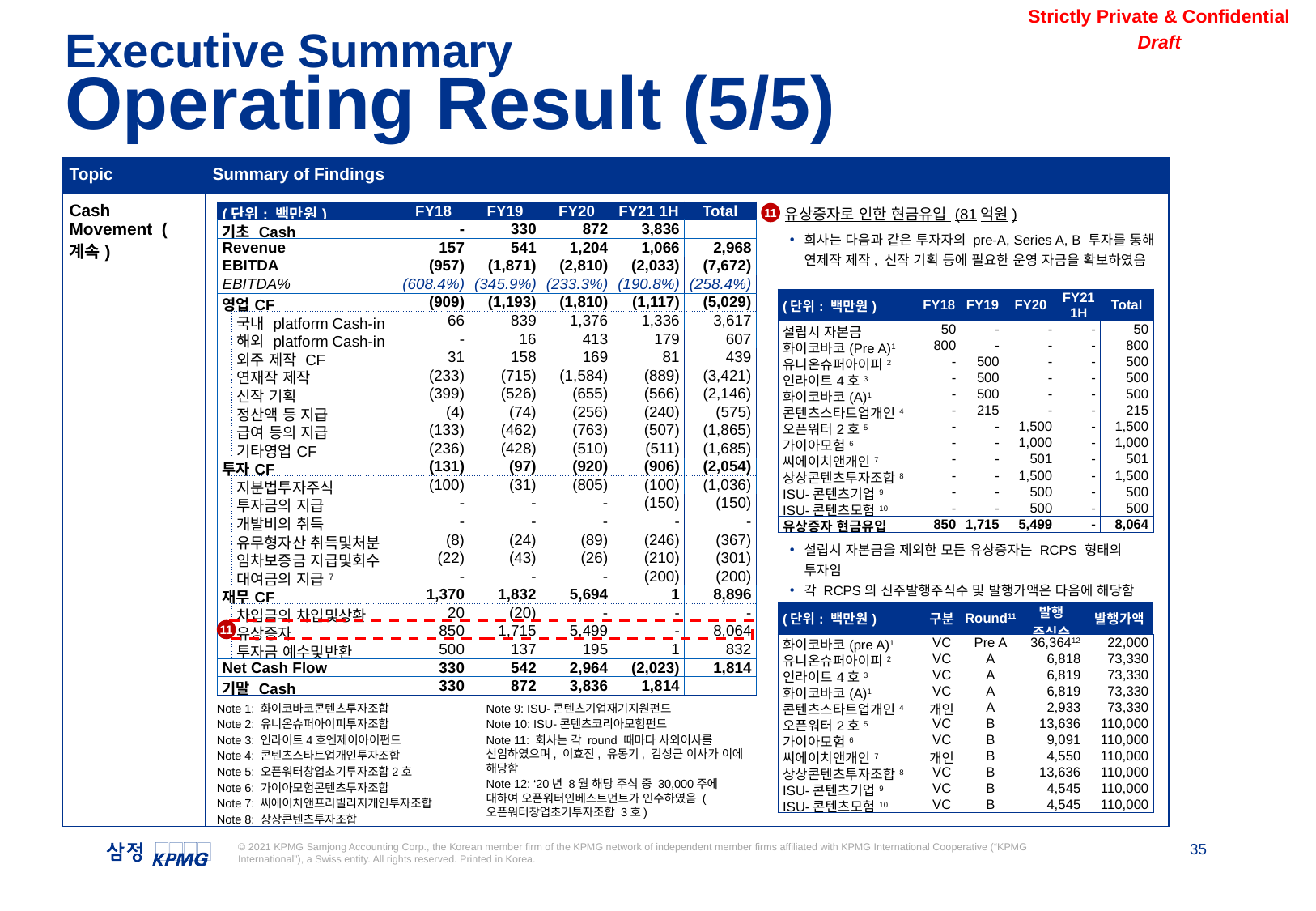

Executive Summary
Operating Result (5/5)
| Topic | Summary of Findings |
| --- | --- |
| Cash Movement (계속) |  |
| (단위: 백만원) |  |  | FY18 | FY19 | FY20 | FY21 1H | Total |
| --- | --- | --- | --- | --- | --- | --- | --- |
| 기초 Cash |  |  | - | 330 | 872 | 3,836 |  |
| Revenue |  |  | 157 | 541 | 1,204 | 1,066 | 2,968 |
| EBITDA |  |  | (957) | (1,871) | (2,810) | (2,033) | (7,672) |
| EBITDA% |  |  | (608.4%) | (345.9%) | (233.3%) | (190.8%) | (258.4%) |
| 영업CF |  |  | (909) | (1,193) | (1,810) | (1,117) | (5,029) |
|  | 국내 platform Cash-in |  | 66 | 839 | 1,376 | 1,336 | 3,617 |
|  | 해외 platform Cash-in |  | - | 16 | 413 | 179 | 607 |
|  | 외주 제작 CF |  | 31 | 158 | 169 | 81 | 439 |
|  | 연재작 제작 |  | (233) | (715) | (1,584) | (889) | (3,421) |
|  | 신작 기획 |  | (399) | (526) | (655) | (566) | (2,146) |
|  | 정산액 등 지급 |  | (4) | (74) | (256) | (240) | (575) |
|  | 급여 등의 지급 |  | (133) | (462) | (763) | (507) | (1,865) |
|  | 기타영업CF |  | (236) | (428) | (510) | (511) | (1,685) |
| 투자CF |  |  | (131) | (97) | (920) | (906) | (2,054) |
|  | 지분법투자주식 |  | (100) | (31) | (805) | (100) | (1,036) |
|  | 투자금의 지급 |  | - | - | - | (150) | (150) |
|  | 개발비의 취득 |  | - | - | - | - | - |
|  | 유무형자산 취득및처분 |  | (8) | (24) | (89) | (246) | (367) |
|  | 임차보증금 지급및회수 |  | (22) | (43) | (26) | (210) | (301) |
|  | 대여금의 지급7 |  | - | - | - | (200) | (200) |
| 재무CF |  |  | 1,370 | 1,832 | 5,694 | 1 | 8,896 |
|  | 차입금의 차입및상환 |  | 20 | (20) | - | - | - |
|  | 유상증자 |  | 850 | 1,715 | 5,499 | - | 8,064 |
|  | 투자금 예수및반환 |  | 500 | 137 | 195 | 1 | 832 |
| Net Cash Flow |  |  | 330 | 542 | 2,964 | (2,023) | 1,814 |
| 기말 Cash |  |  | 330 | 872 | 3,836 | 1,814 |  |
유상증자로 인한 현금유입 (81억원)
회사는 다음과 같은 투자자의 pre-A, Series A, B 투자를 통해 연제작 제작, 신작 기획 등에 필요한 운영 자금을 확보하였음
11
| (단위: 백만원) | FY18 | FY19 | FY20 | FY21 1H | Total |
| --- | --- | --- | --- | --- | --- |
| 설립시 자본금 | 50 | - | - | - | 50 |
| 화이코바코(Pre A)1 | 800 | - | - | - | 800 |
| 유니온슈퍼아이피2 | - | 500 | - | - | 500 |
| 인라이트4호3 | - | 500 | - | - | 500 |
| 화이코바코(A)1 | - | 500 | - | - | 500 |
| 콘텐츠스타트업개인4 | - | 215 | - | - | 215 |
| 오픈워터2호5 | - | - | 1,500 | - | 1,500 |
| 가이아모험6 | - | - | 1,000 | - | 1,000 |
| 씨에이치앤개인7 | - | - | 501 | - | 501 |
| 상상콘텐츠투자조합8 | - | - | 1,500 | - | 1,500 |
| ISU-콘텐츠기업9 | - | - | 500 | - | 500 |
| ISU-콘텐츠모험10 | - | - | 500 | - | 500 |
| 유상증자 현금유입 | 850 | 1,715 | 5,499 | - | 8,064 |
설립시 자본금을 제외한 모든 유상증자는 RCPS 형태의 투자임
각 RCPS의 신주발행주식수 및 발행가액은 다음에 해당함
| (단위: 백만원) | 구분 | Round11 | 발행 주식수 | 발행가액 |
| --- | --- | --- | --- | --- |
| 화이코바코(pre A)1 | VC | Pre A | 36,36412 | 22,000 |
| 유니온슈퍼아이피2 | VC | A | 6,818 | 73,330 |
| 인라이트4호3 | VC | A | 6,819 | 73,330 |
| 화이코바코(A)1 | VC | A | 6,819 | 73,330 |
| 콘텐츠스타트업개인4 | 개인 | A | 2,933 | 73,330 |
| 오픈워터2호5 | VC | B | 13,636 | 110,000 |
| 가이아모험6 | VC | B | 9,091 | 110,000 |
| 씨에이치앤개인7 | 개인 | B | 4,550 | 110,000 |
| 상상콘텐츠투자조합8 | VC | B | 13,636 | 110,000 |
| ISU-콘텐츠기업9 | VC | B | 4,545 | 110,000 |
| ISU-콘텐츠모험10 | VC | B | 4,545 | 110,000 |
11

Note 1: 화이코바코콘텐츠투자조합
Note 2: 유니온슈퍼아이피투자조합
Note 3: 인라이트4호엔제이아이펀드
Note 4: 콘텐츠스타트업개인투자조합
Note 5: 오픈워터창업초기투자조합2호
Note 6: 가이아모험콘텐츠투자조합
Note 7: 씨에이치앤프리빌리지개인투자조합
Note 8: 상상콘텐츠투자조합
Note 9: ISU-콘텐츠기업재기지원펀드
Note 10: ISU-콘텐츠코리아모험펀드
Note 11: 회사는 각 round 때마다 사외이사를 선임하였으며, 이효진, 유동기, 김성근 이사가 이에 해당함
Note 12: ‘20년 8월 해당 주식 중 30,000주에 대하여 오픈워터인베스트먼트가 인수하였음 (오픈워터창업초기투자조합 3호)